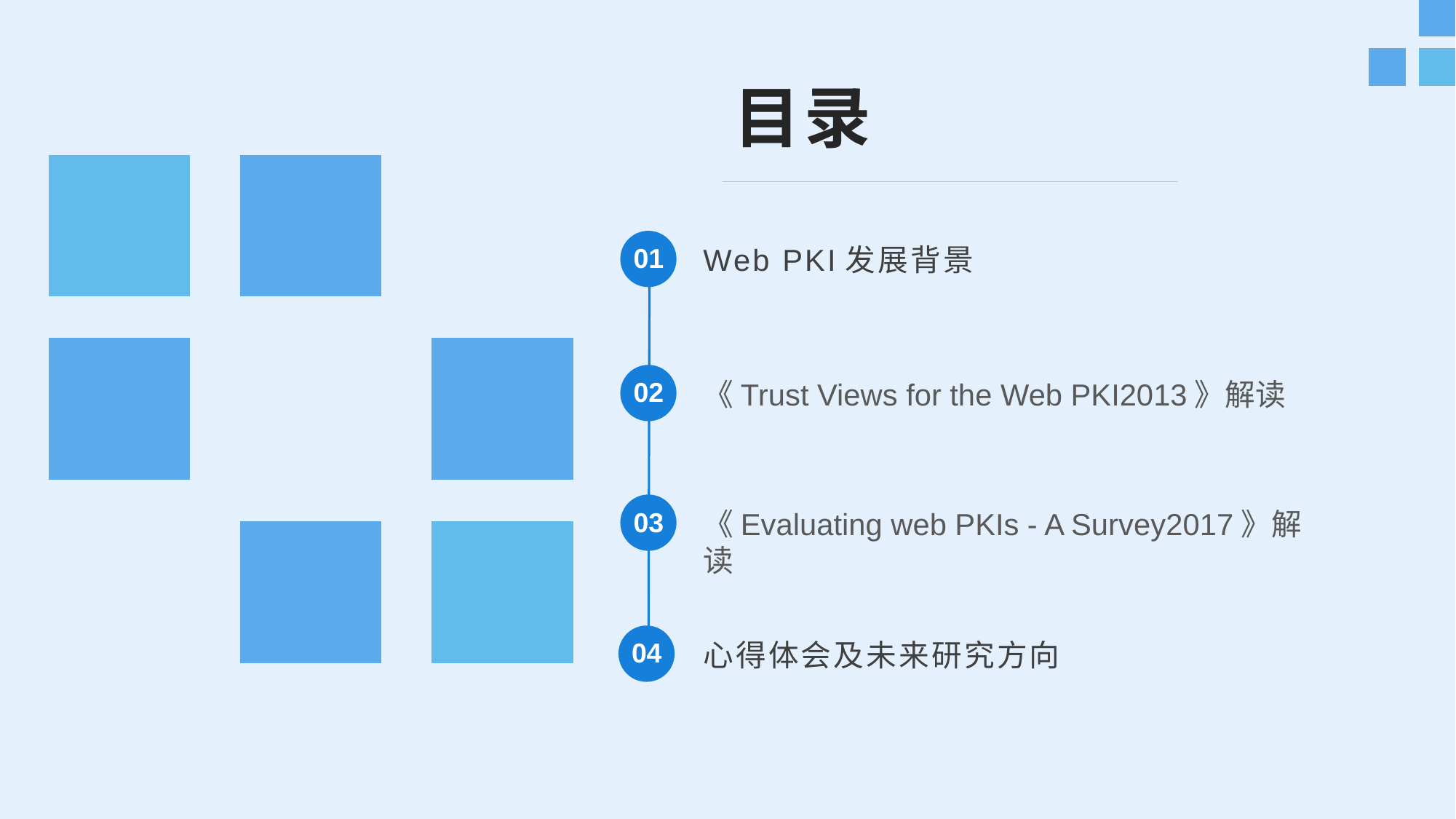

目录

01
Web PKI发展背景

《Trust Views for the Web PKI2013》解读
02

《Evaluating web PKIs - A Survey2017》解读
03

04
心得体会及未来研究方向